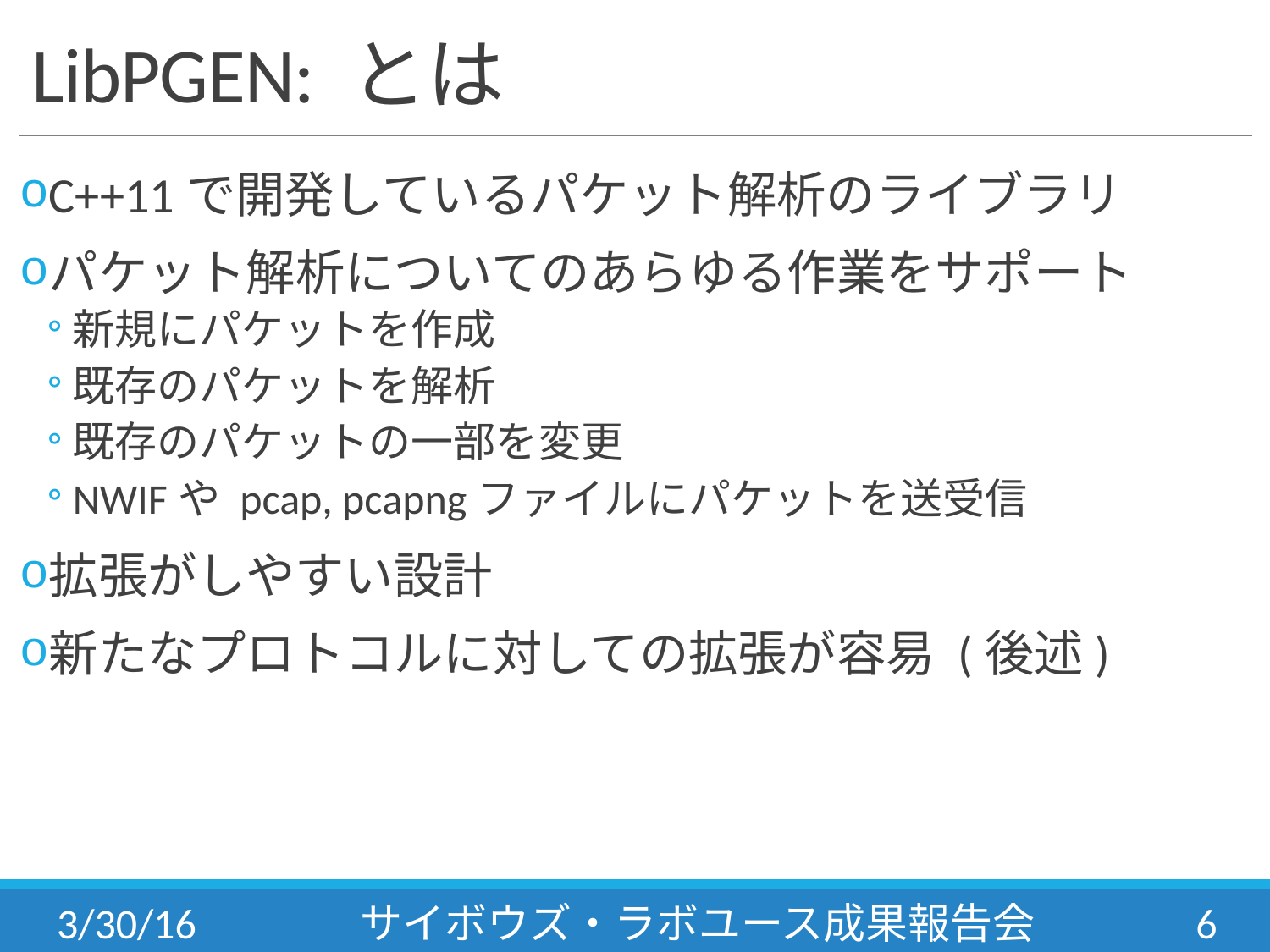

# LibPGEN: とは
C++11で開発しているパケット解析のライブラリ
パケット解析についてのあらゆる作業をサポート
新規にパケットを作成
既存のパケットを解析
既存のパケットの一部を変更
NWIFや pcap, pcapngファイルにパケットを送受信
拡張がしやすい設計
新たなプロトコルに対しての拡張が容易 (後述)
3/30/16
サイボウズ・ラボユース成果報告会
6